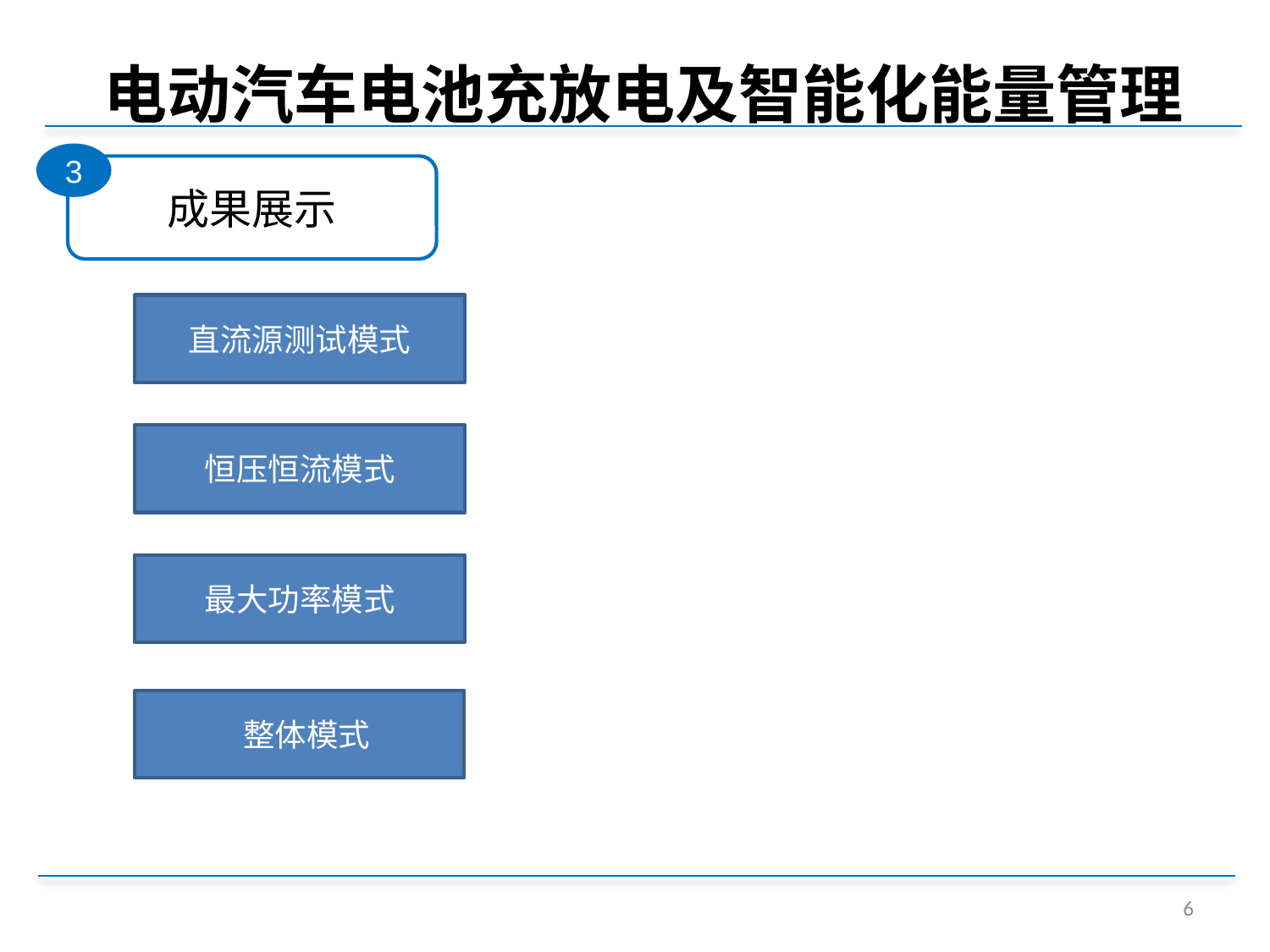

电动汽车电池充放电及智能化能量管理
3
成果展示
直流源测试模式
恒压恒流模式
最大功率模式
 整体模式
6